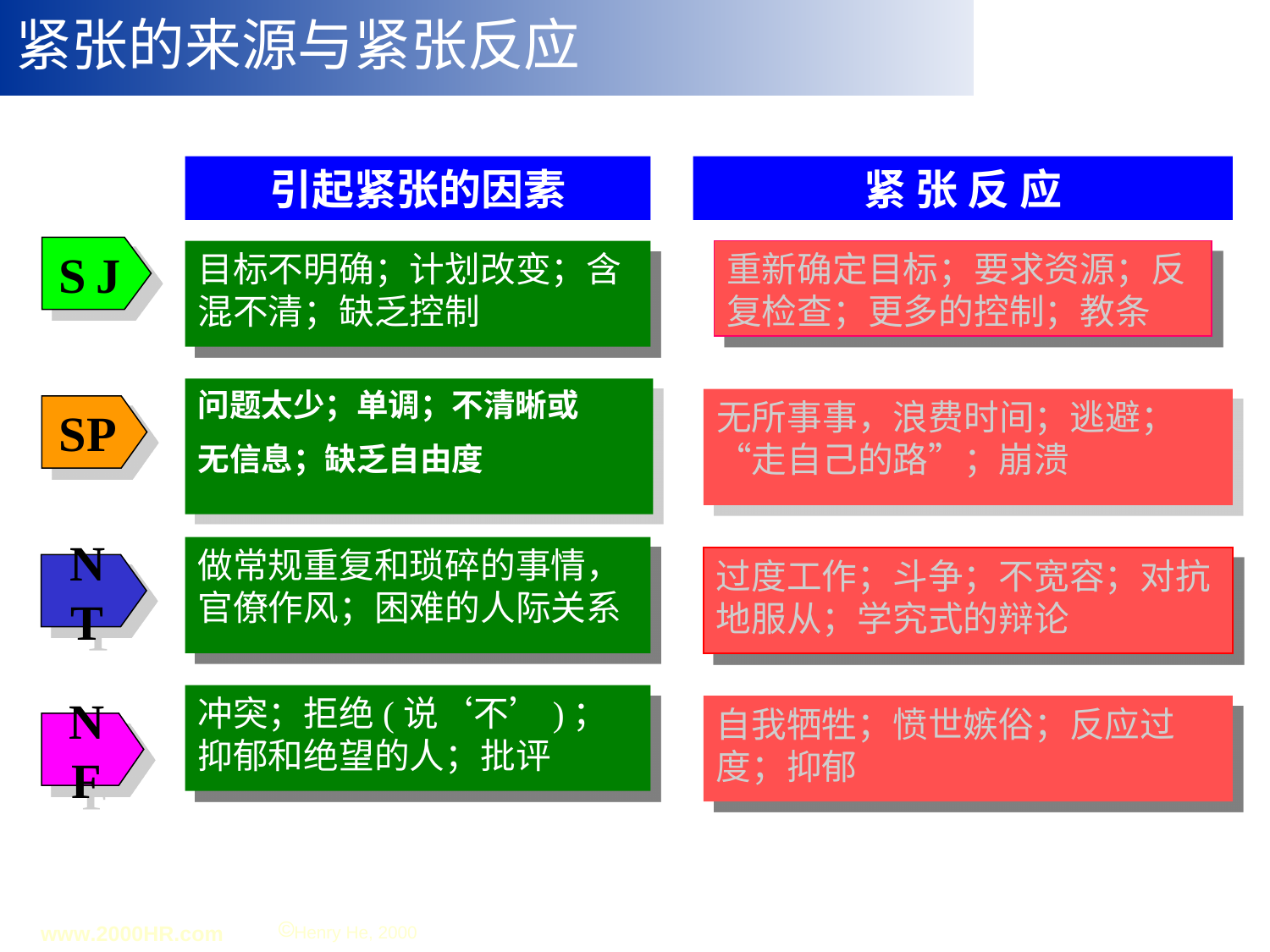

# 紧张的来源与紧张反应
引起紧张的因素
紧 张 反 应
S J
目标不明确；计划改变；含混不清；缺乏控制
重新确定目标；要求资源；反复检查；更多的控制；教条
问题太少；单调；不清晰或
无信息；缺乏自由度
无所事事，浪费时间；逃避；“走自己的路”；崩溃
SP
做常规重复和琐碎的事情，官僚作风；困难的人际关系
过度工作；斗争；不宽容；对抗地服从；学究式的辩论
NT
冲突；拒绝(说‘不’)；抑郁和绝望的人；批评
自我牺牲；愤世嫉俗；反应过度；抑郁
NF